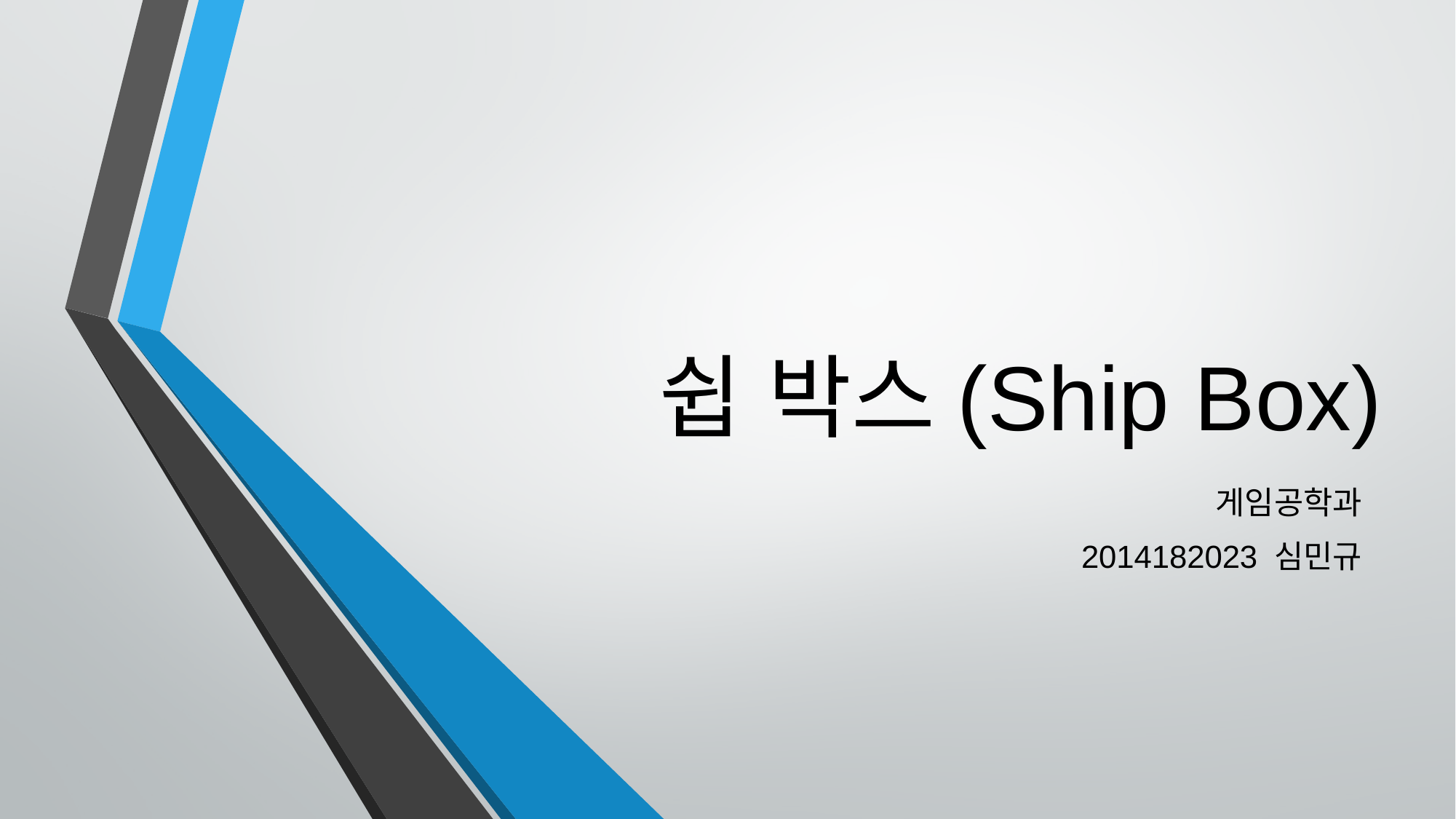

# 쉽 박스(Ship Box)
게임공학과
2014182023 심민규